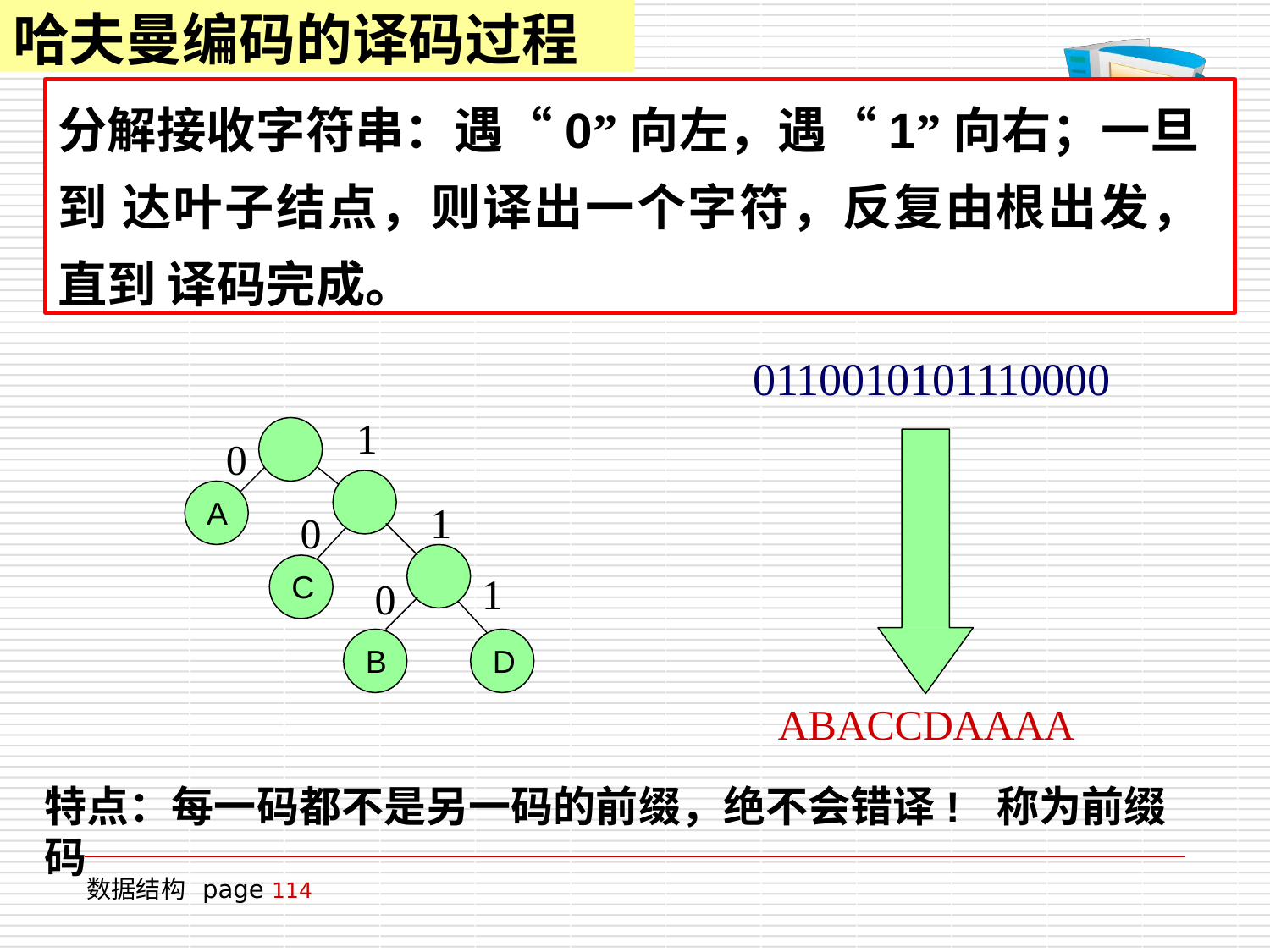

# 哈夫曼编码的译码过程

分解接收字符串：遇“0”向左，遇“1”向右；一旦到 达叶子结点，则译出一个字符，反复由根出发，直到 译码完成。
0110010101110000
1

0
A

0
C
1

0
B

1
D

ABACCDAAAA
特点：每一码都不是另一码的前缀，绝不会错译! 称为前缀码

数据结构 page 114